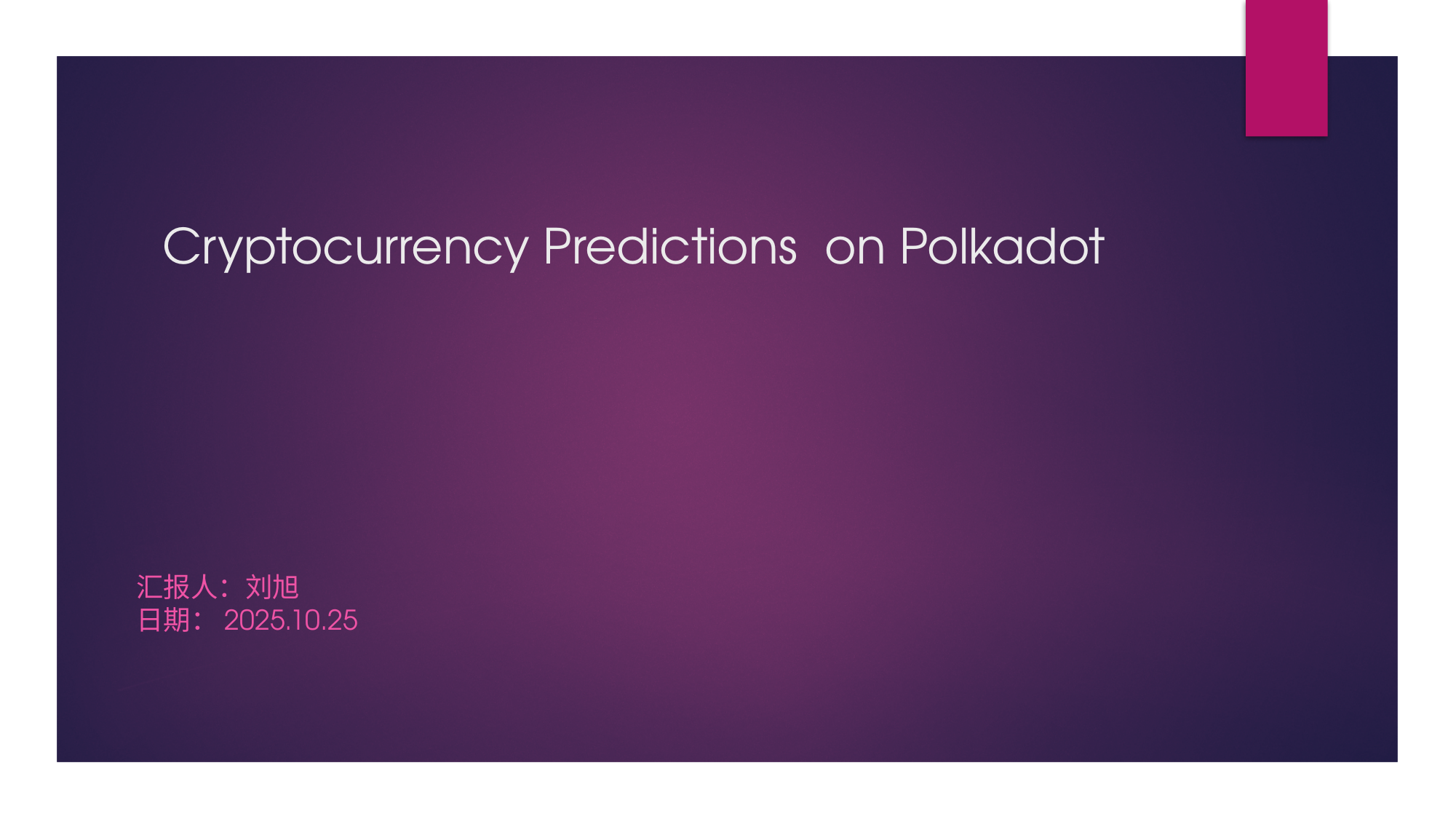

# Cryptocurrency Predictions  on Polkadot
汇报人：刘旭
日期：2025.10.25